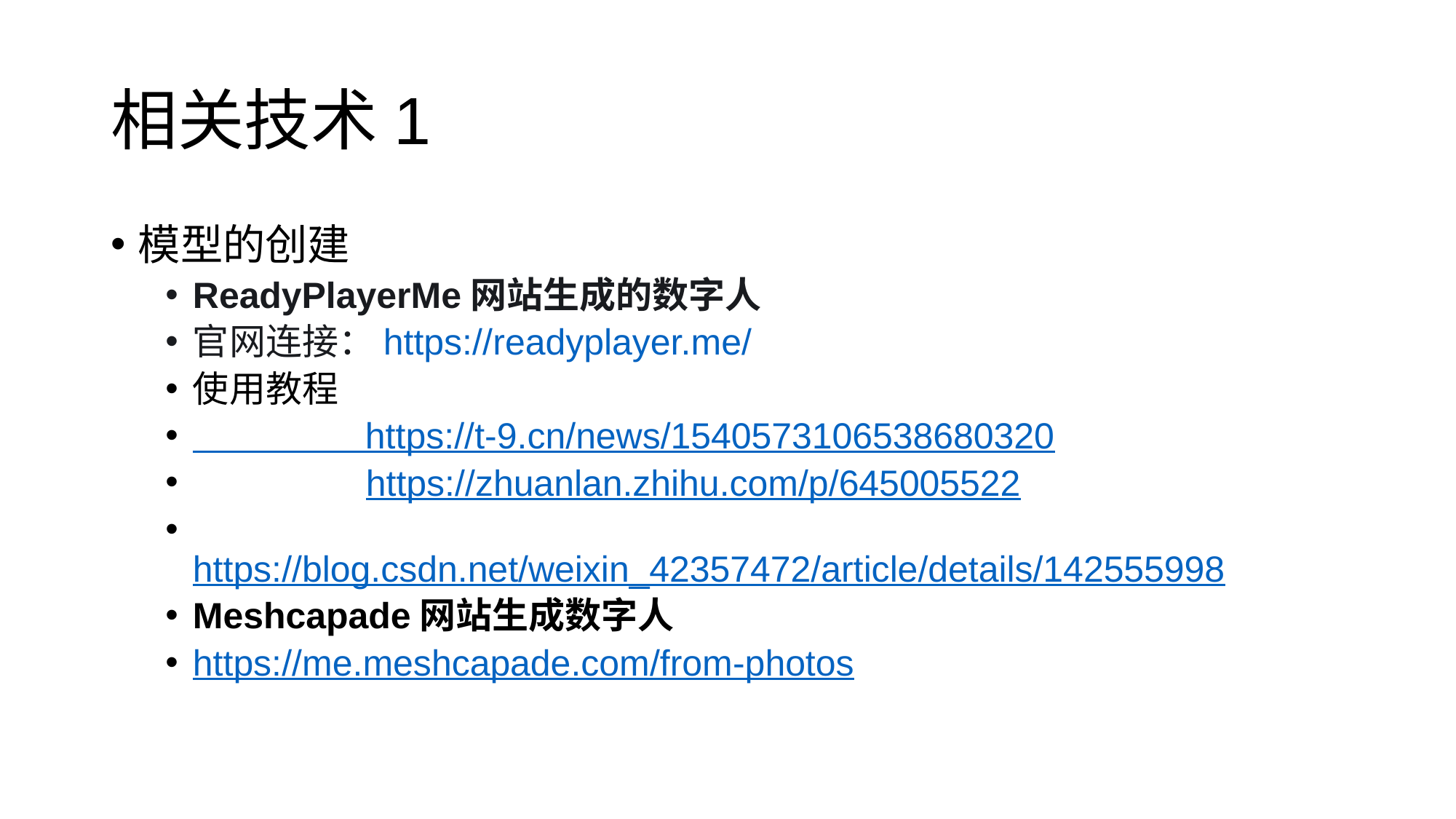

# 相关技术1
模型的创建
ReadyPlayerMe网站生成的数字人
官网连接：https://readyplayer.me/
使用教程
                 https://t-9.cn/news/1540573106538680320
                 https://zhuanlan.zhihu.com/p/645005522
                 https://blog.csdn.net/weixin_42357472/article/details/142555998
Meshcapade网站生成数字人
https://me.meshcapade.com/from-photos